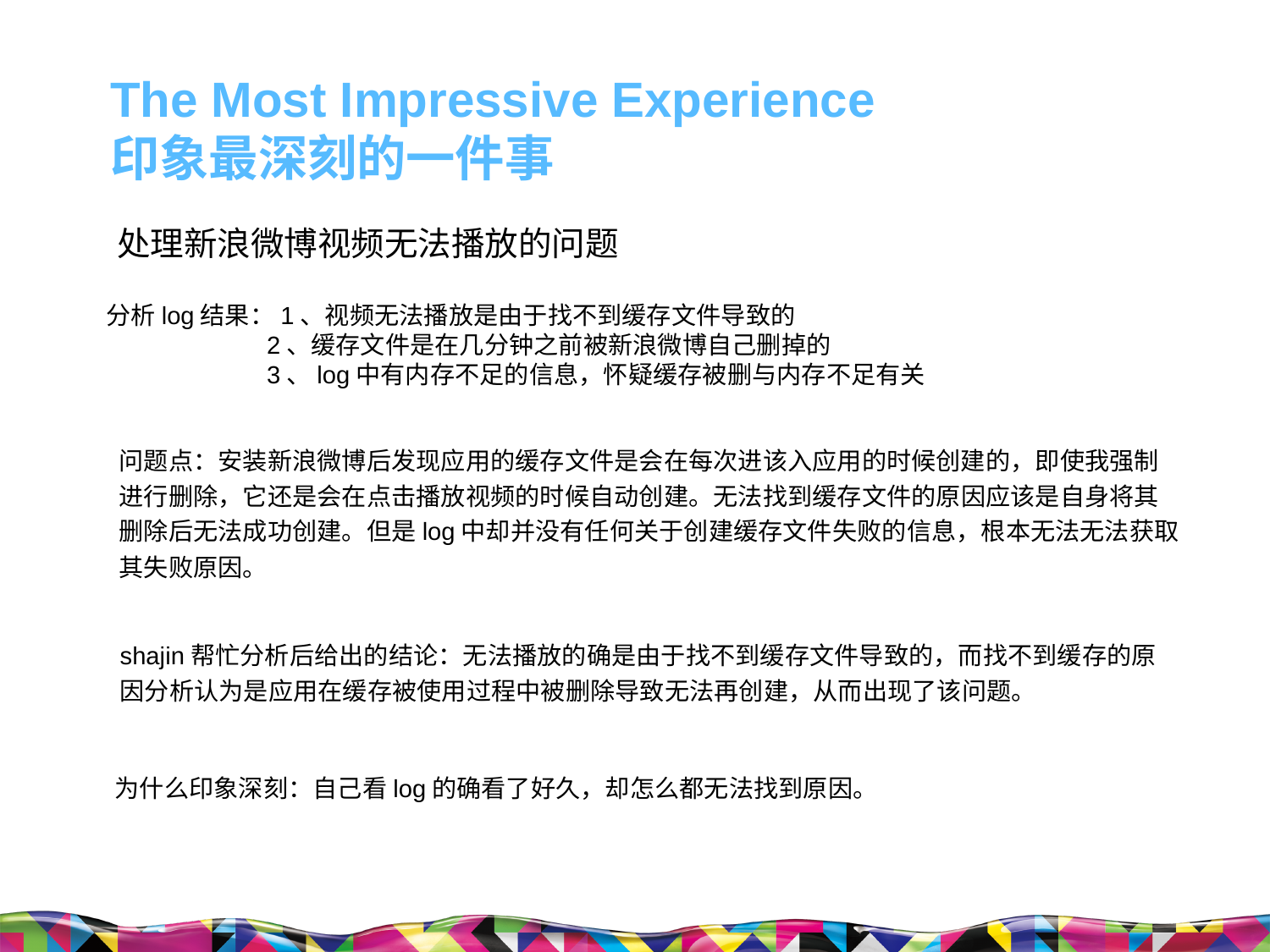

The Most Impressive Experience
印象最深刻的一件事
处理新浪微博视频无法播放的问题
分析log结果：1、视频无法播放是由于找不到缓存文件导致的
                       2、缓存文件是在几分钟之前被新浪微博自己删掉的
                       3、log中有内存不足的信息，怀疑缓存被删与内存不足有关
问题点：安装新浪微博后发现应用的缓存文件是会在每次进该入应用的时候创建的，即使我强制进行删除，它还是会在点击播放视频的时候自动创建。无法找到缓存文件的原因应该是自身将其删除后无法成功创建。但是log中却并没有任何关于创建缓存文件失败的信息，根本无法无法获取其失败原因。
shajin帮忙分析后给出的结论：无法播放的确是由于找不到缓存文件导致的，而找不到缓存的原因分析认为是应用在缓存被使用过程中被删除导致无法再创建，从而出现了该问题。
为什么印象深刻：自己看log的确看了好久，却怎么都无法找到原因。